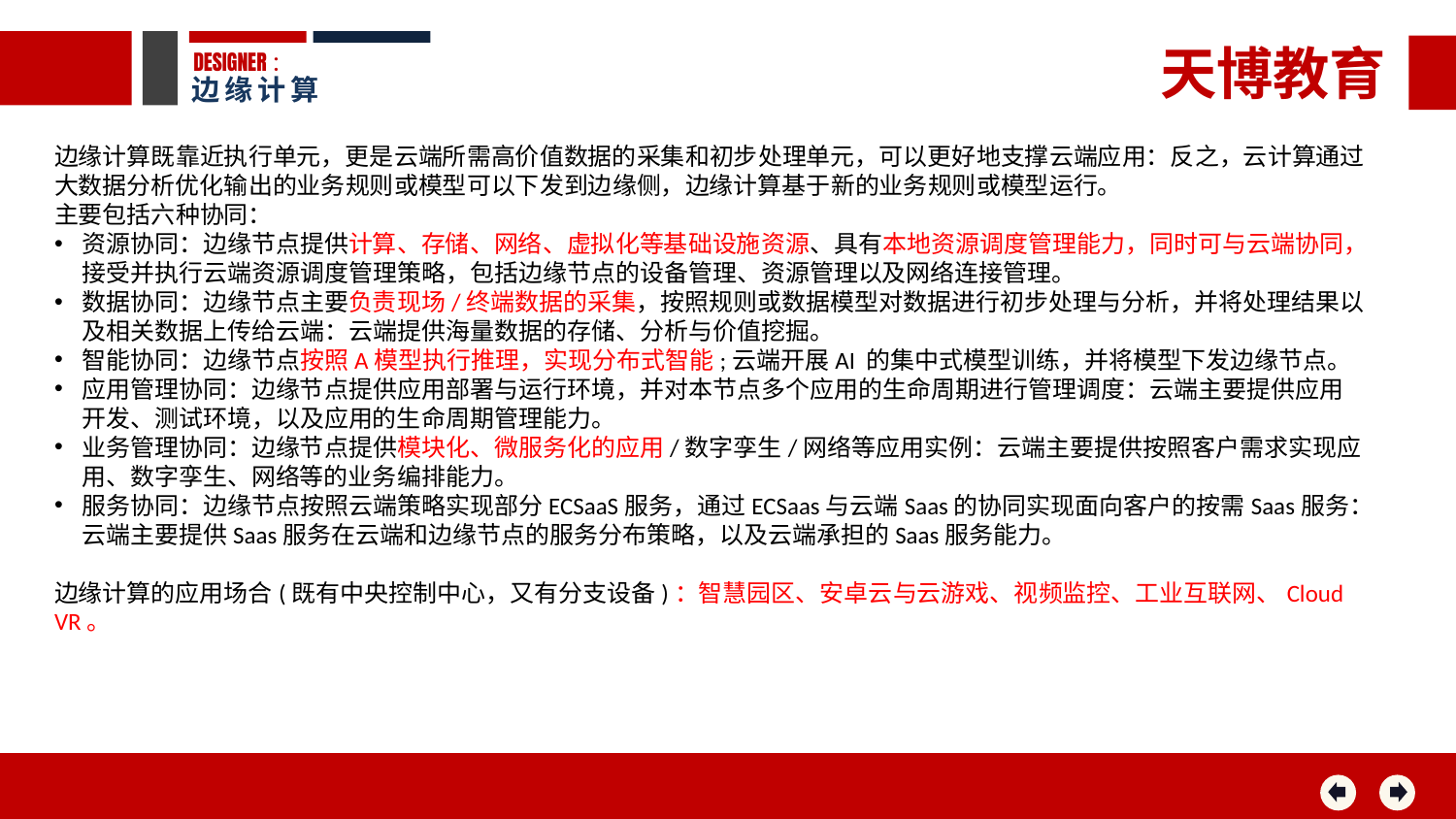

天博教育
DESIGNER：
边缘计算
边缘计算既靠近执行单元，更是云端所需高价值数据的采集和初步处理单元，可以更好地支撑云端应用：反之，云计算通过大数据分析优化输出的业务规则或模型可以下发到边缘侧，边缘计算基于新的业务规则或模型运行。
主要包括六种协同：
资源协同：边缘节点提供计算、存储、网络、虚拟化等基础设施资源、具有本地资源调度管理能力，同时可与云端协同，接受并执行云端资源调度管理策略，包括边缘节点的设备管理、资源管理以及网络连接管理。
数据协同：边缘节点主要负责现场/终端数据的采集，按照规则或数据模型对数据进行初步处理与分析，并将处理结果以及相关数据上传给云端：云端提供海量数据的存储、分析与价值挖掘。
智能协同：边缘节点按照A模型执行推理，实现分布式智能;云端开展AI 的集中式模型训练，并将模型下发边缘节点。
应用管理协同：边缘节点提供应用部署与运行环境，并对本节点多个应用的生命周期进行管理调度：云端主要提供应用开发、测试环境，以及应用的生命周期管理能力。
业务管理协同：边缘节点提供模块化、微服务化的应用/数字孪生/网络等应用实例：云端主要提供按照客户需求实现应用、数字孪生、网络等的业务编排能力。
服务协同：边缘节点按照云端策略实现部分ECSaaS服务，通过ECSaas与云端Saas的协同实现面向客户的按需Saas服务：云端主要提供Saas服务在云端和边缘节点的服务分布策略，以及云端承担的Saas服务能力。

边缘计算的应用场合(既有中央控制中心，又有分支设备)：智慧园区、安卓云与云游戏、视频监控、工业互联网、Cloud VR。